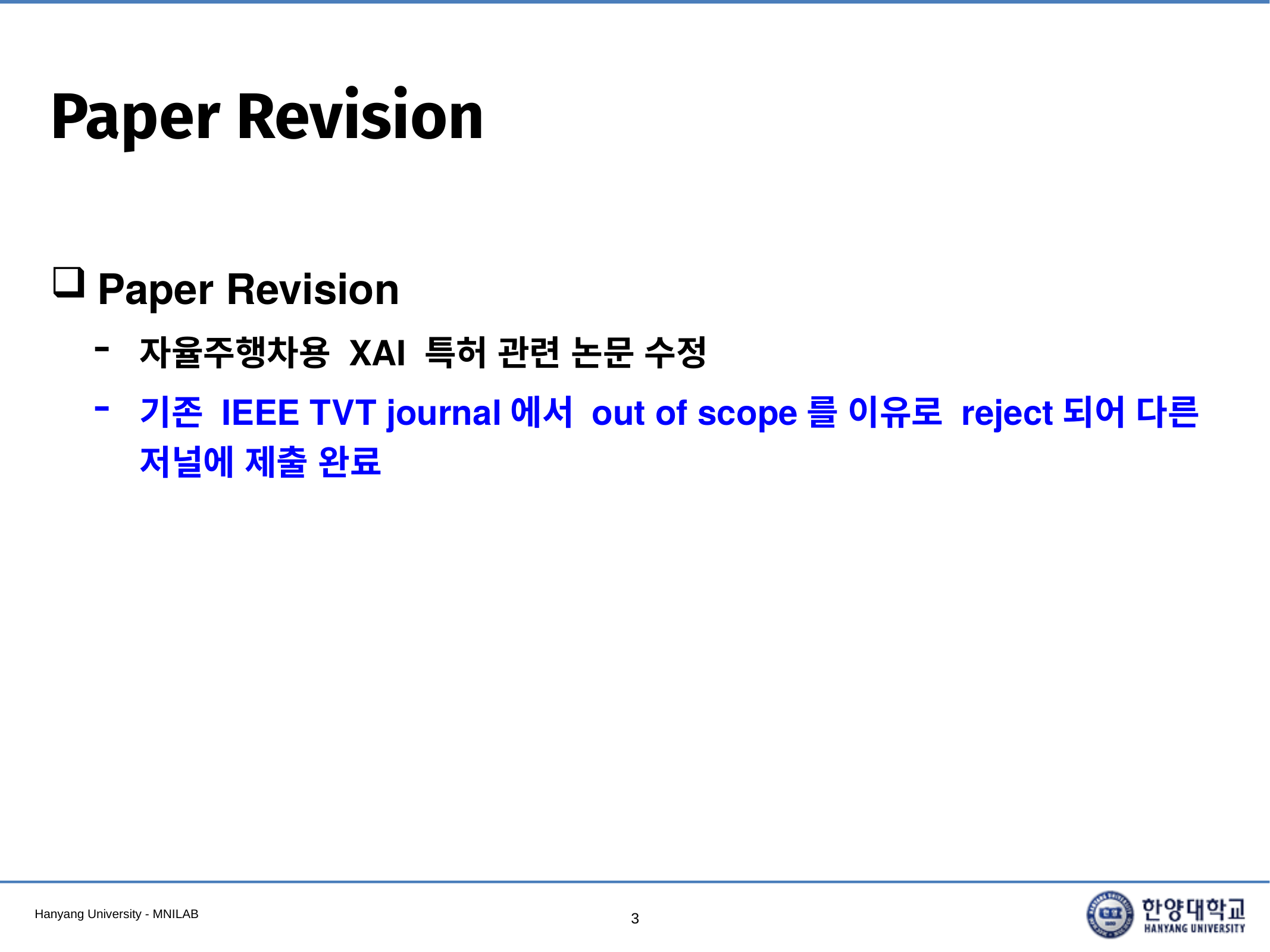

# Paper Revision
Paper Revision
자율주행차용 XAI 특허 관련 논문 수정
기존 IEEE TVT journal에서 out of scope를 이유로 reject되어 다른 저널에 제출 완료
3